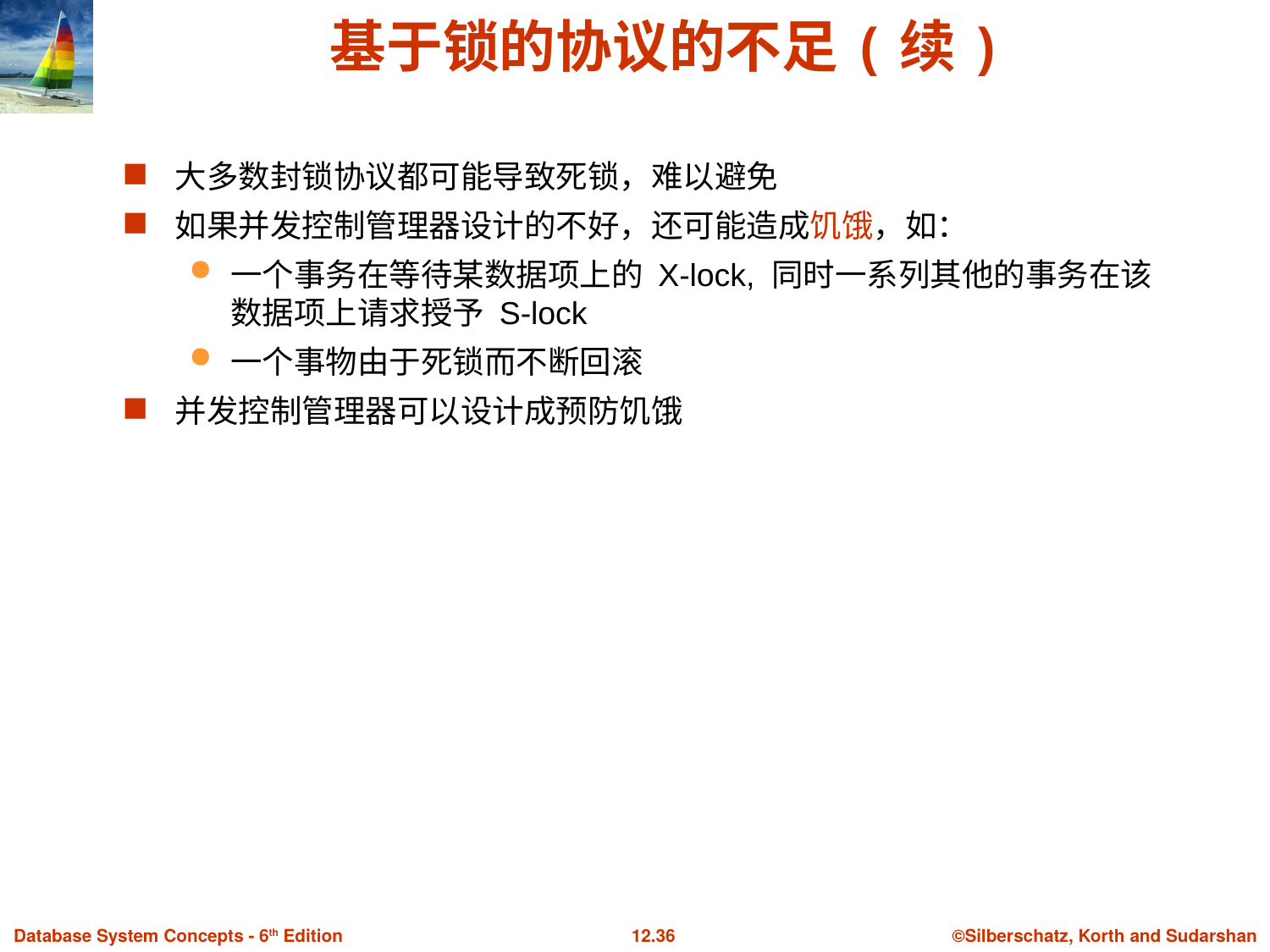

# 基于锁的协议的不足(续)
大多数封锁协议都可能导致死锁，难以避免
如果并发控制管理器设计的不好，还可能造成饥饿，如：
一个事务在等待某数据项上的 X-lock, 同时一系列其他的事务在该数据项上请求授予 S-lock
一个事物由于死锁而不断回滚
并发控制管理器可以设计成预防饥饿